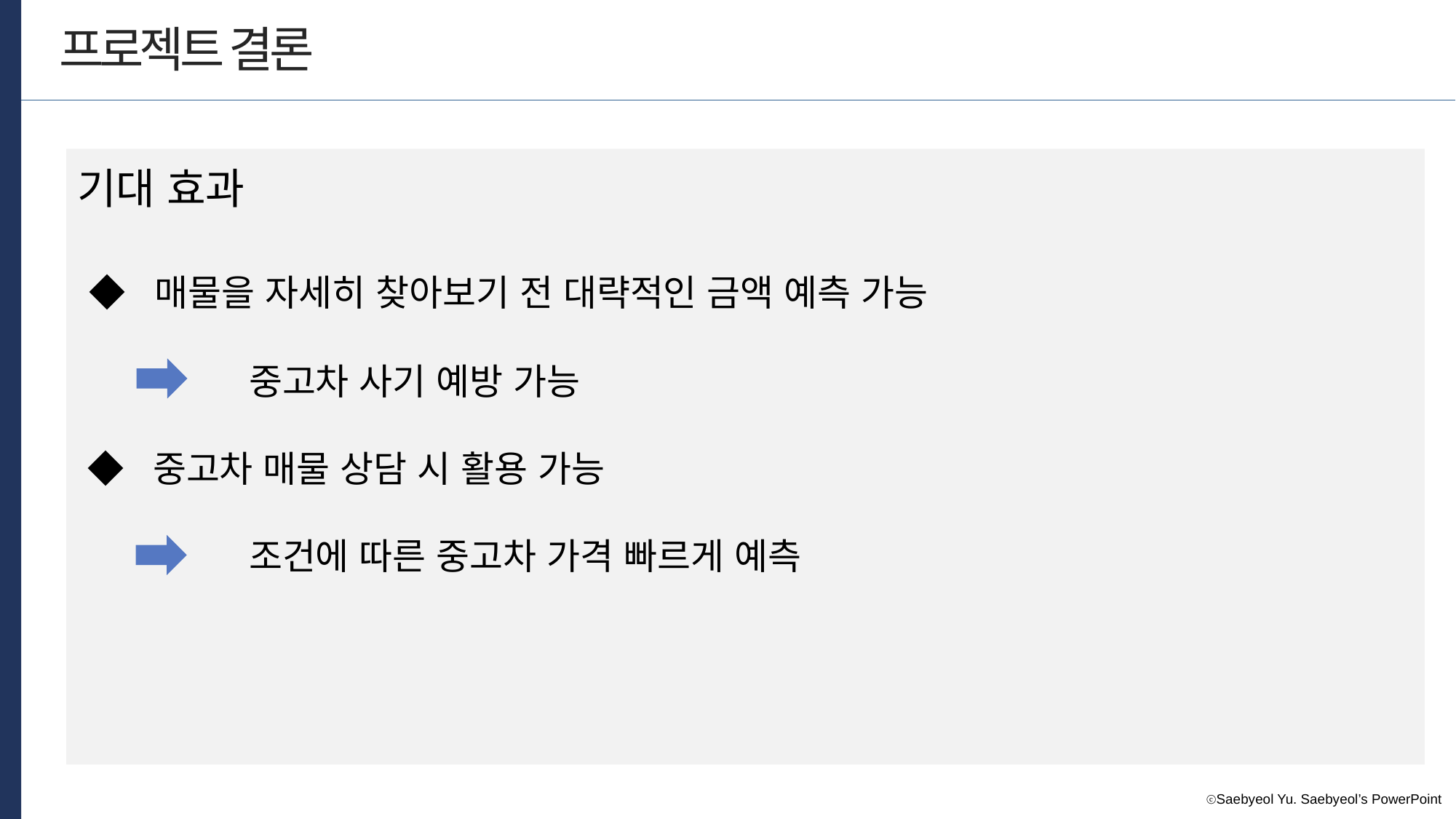

프로젝트 결론

기대 효과

 ◆  매물을 자세히 찾아보기 전 대략적인 금액 예측 가능

                중고차 사기 예방 가능

 ◆  중고차 매물 상담 시 활용 가능

                조건에 따른 중고차 가격 빠르게 예측